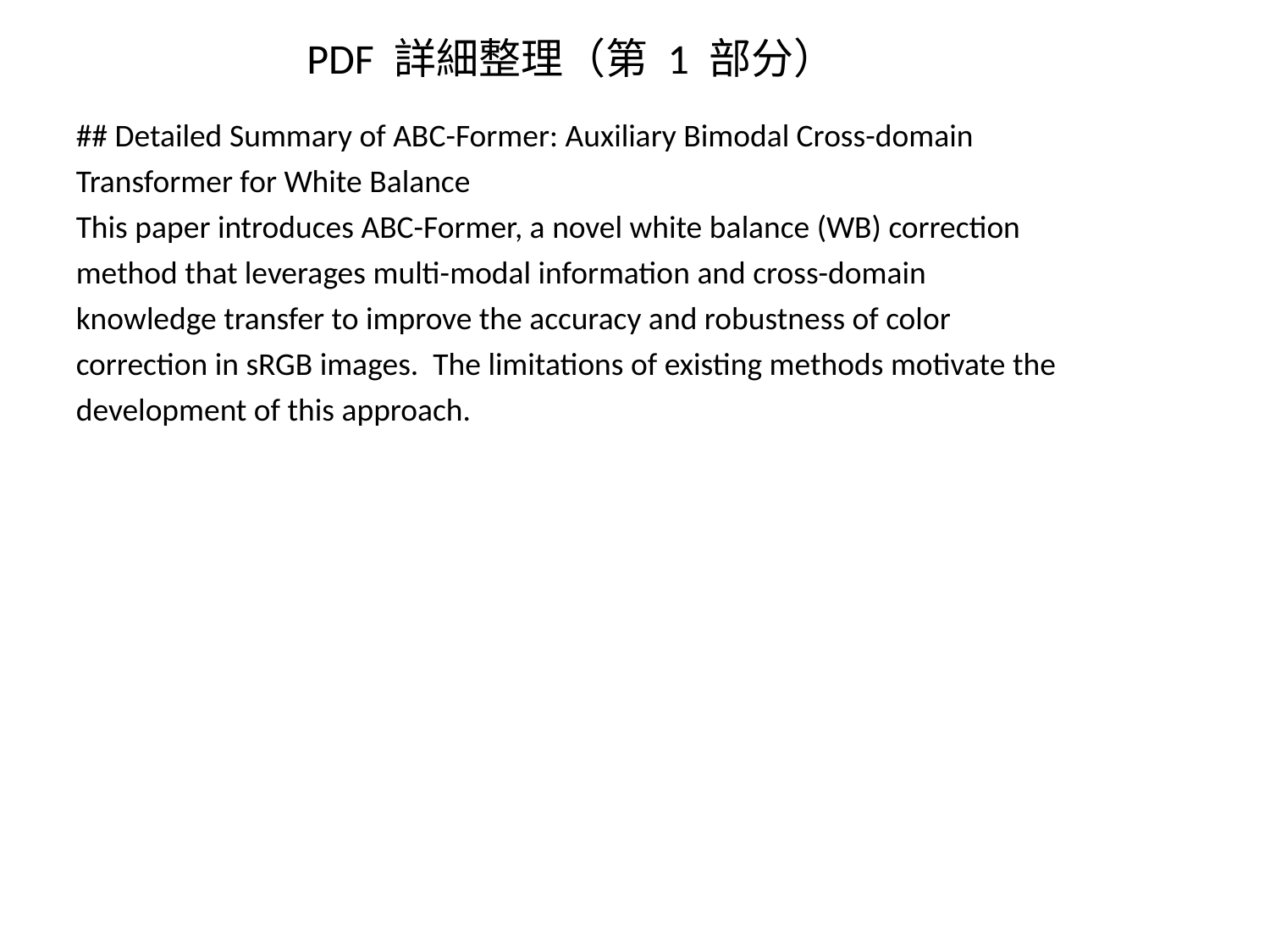

PDF 詳細整理（第 1 部分）

## Detailed Summary of ABC-Former: Auxiliary Bimodal Cross-domain Transformer for White Balance This paper introduces ABC-Former, a novel white balance (WB) correction method that leverages multi-modal information and cross-domain knowledge transfer to improve the accuracy and robustness of color correction in sRGB images.  The limitations of existing methods motivate the development of this approach.